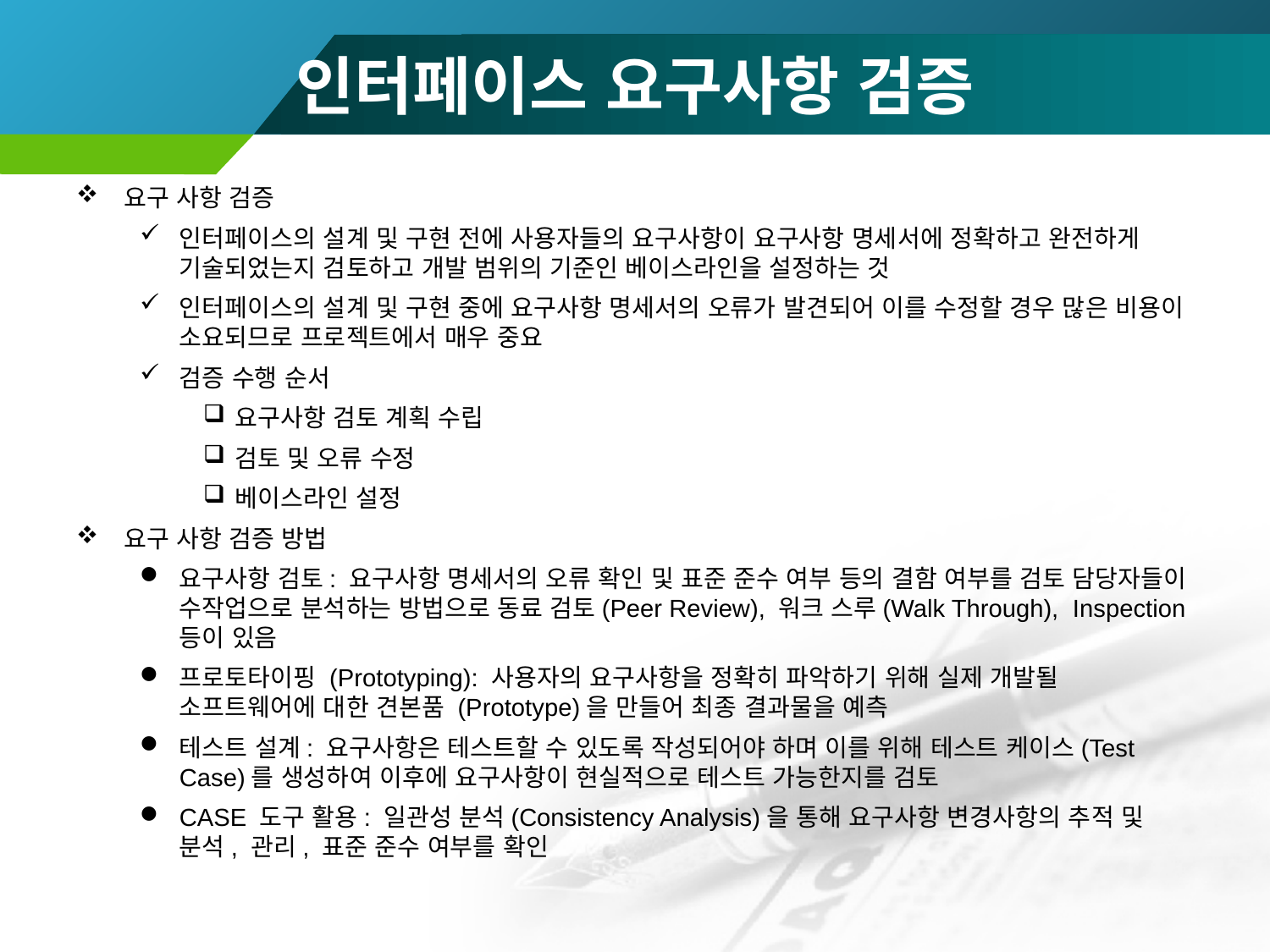

# 인터페이스 요구사항 검증
요구 사항 검증
인터페이스의 설계 및 구현 전에 사용자들의 요구사항이 요구사항 명세서에 정확하고 완전하게 기술되었는지 검토하고 개발 범위의 기준인 베이스라인을 설정하는 것
인터페이스의 설계 및 구현 중에 요구사항 명세서의 오류가 발견되어 이를 수정할 경우 많은 비용이 소요되므로 프로젝트에서 매우 중요
검증 수행 순서
요구사항 검토 계획 수립
검토 및 오류 수정
베이스라인 설정
요구 사항 검증 방법
요구사항 검토: 요구사항 명세서의 오류 확인 및 표준 준수 여부 등의 결함 여부를 검토 담당자들이 수작업으로 분석하는 방법으로 동료 검토(Peer Review), 워크 스루(Walk Through),  Inspection 등이 있음
프로토타이핑 (Prototyping): 사용자의 요구사항을 정확히 파악하기 위해 실제 개발될 소프트웨어에 대한 견본품 (Prototype)을 만들어 최종 결과물을 예측
테스트 설계: 요구사항은 테스트할 수 있도록 작성되어야 하며 이를 위해 테스트 케이스(Test Case)를 생성하여 이후에 요구사항이 현실적으로 테스트 가능한지를 검토
CASE 도구 활용: 일관성 분석(Consistency Analysis)을 통해 요구사항 변경사항의 추적 및 분석, 관리, 표준 준수 여부를 확인